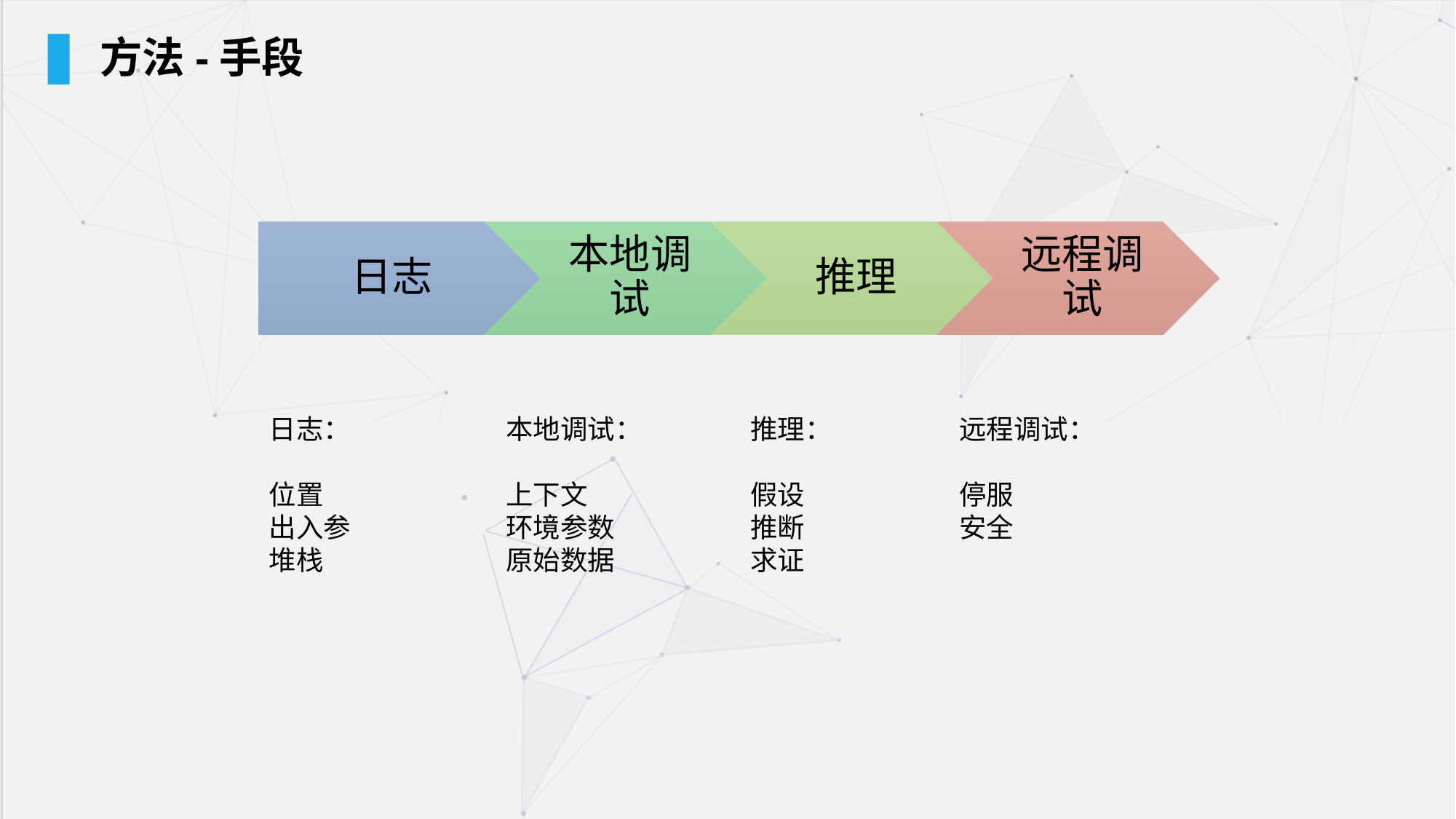

方法-手段

日志
本地调试
推理
远程调试
本地调试：

上下文
环境参数
原始数据
推理：

假设
推断
求证
远程调试：

停服
安全
日志：

位置
出入参
堆栈